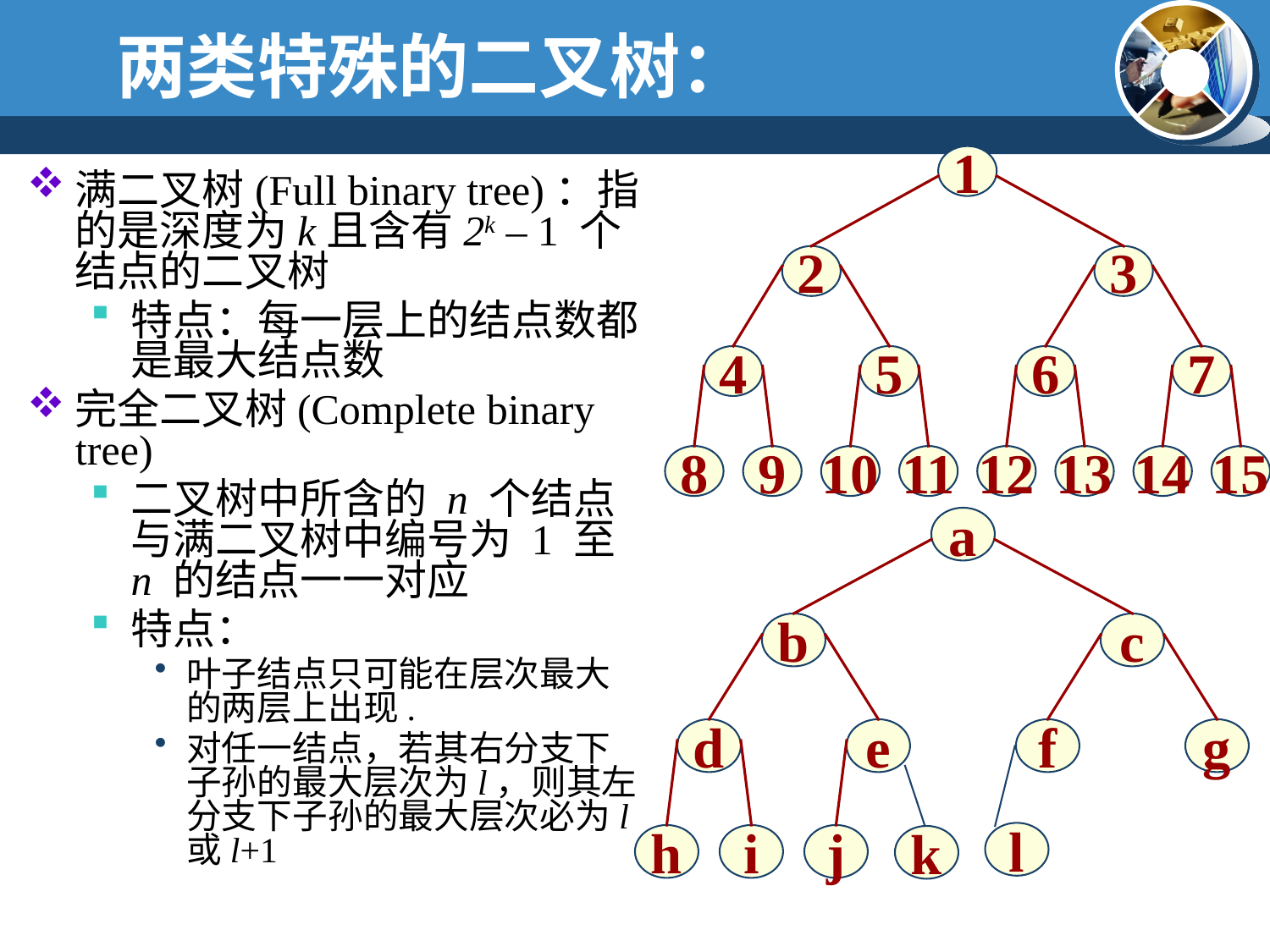

两类特殊的二叉树：
#
1

2
3

4
5
6
7

8
9
10
11
12
13
14
15
满二叉树(Full binary tree)：指的是深度为k且含有2k – 1 个结点的二叉树
特点：每一层上的结点数都是最大结点数
完全二叉树(Complete binary tree)
二叉树中所含的 n 个结点与满二叉树中编号为 1 至 n 的结点一一对应
特点：
叶子结点只可能在层次最大的两层上出现.
对任一结点，若其右分支下子孙的最大层次为l，则其左分支下子孙的最大层次必为l 或l+1
a

b
c

d
e
f
g

l
h
i
j
k